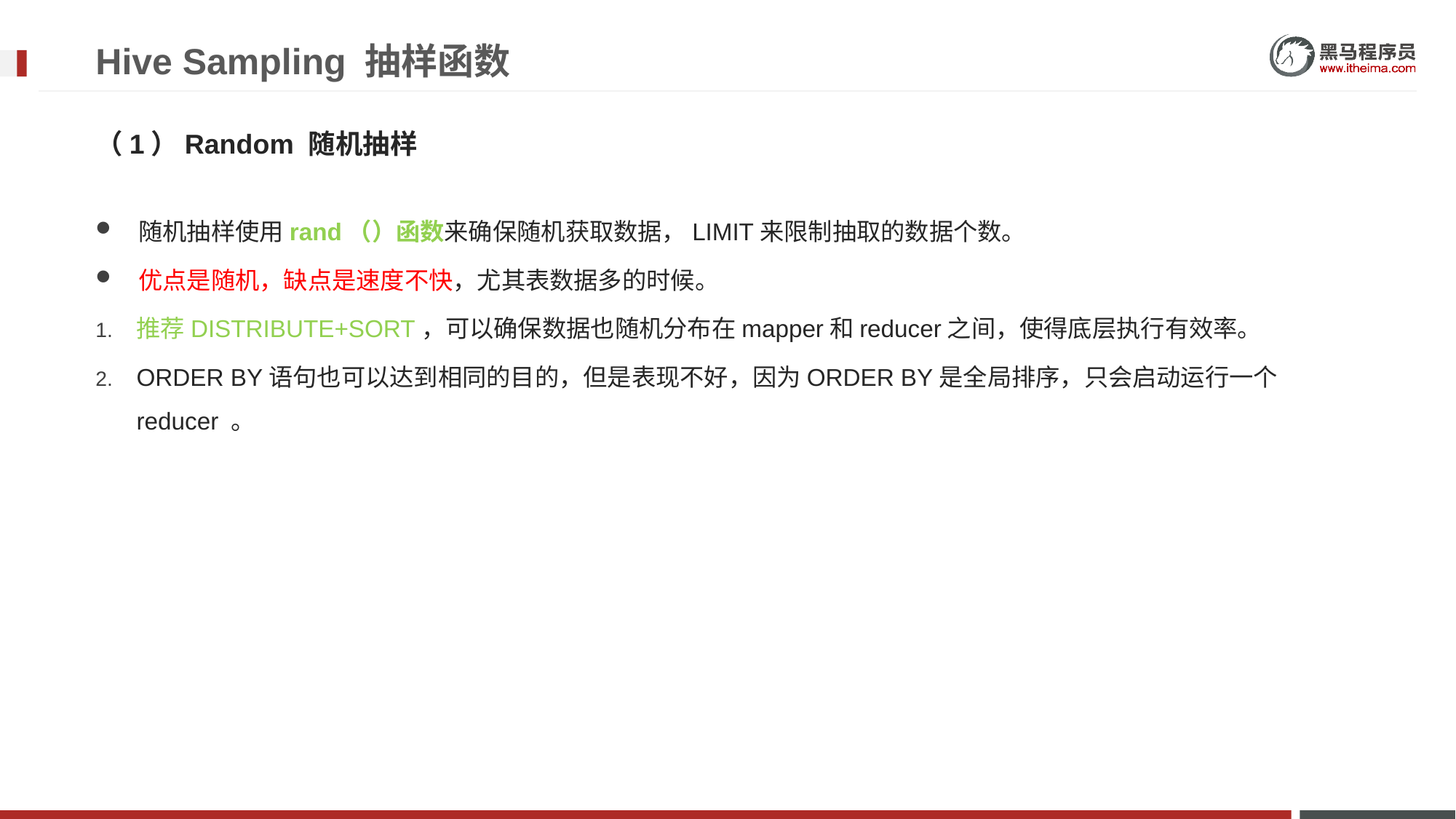

# Hive Sampling 抽样函数
（1）Random 随机抽样
随机抽样使用rand（）函数来确保随机获取数据，LIMIT来限制抽取的数据个数。
优点是随机，缺点是速度不快，尤其表数据多的时候。
推荐DISTRIBUTE+SORT，可以确保数据也随机分布在mapper和reducer之间，使得底层执行有效率。
ORDER BY语句也可以达到相同的目的，但是表现不好，因为ORDER BY是全局排序，只会启动运行一个reducer 。